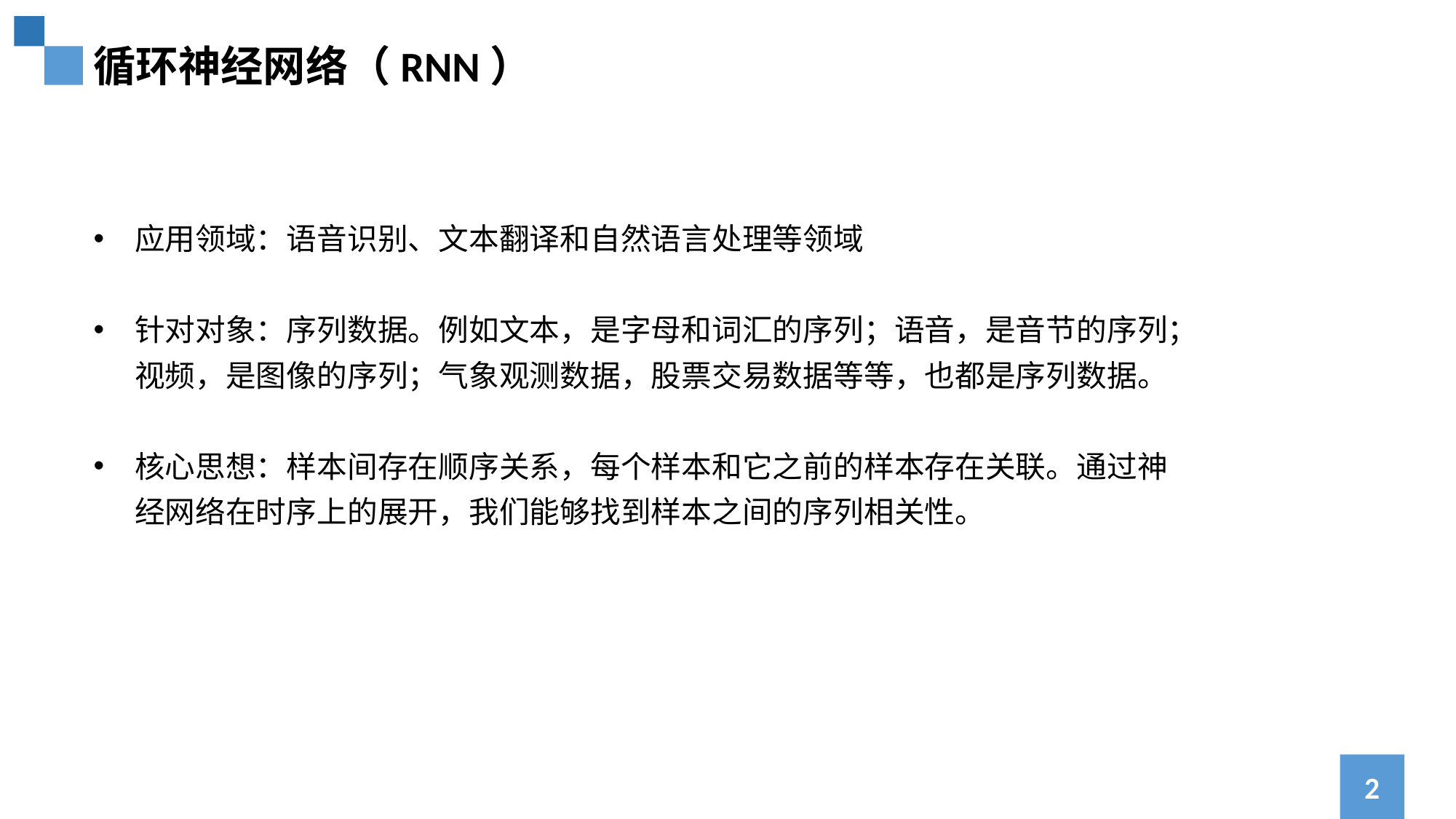

循环神经网络（RNN）

应用领域：语音识别、文本翻译和自然语言处理等领域

针对对象：序列数据。例如文本，是字母和词汇的序列；语音，是音节的序列；视频，是图像的序列；气象观测数据，股票交易数据等等，也都是序列数据。

核心思想：样本间存在顺序关系，每个样本和它之前的样本存在关联。通过神经网络在时序上的展开，我们能够找到样本之间的序列相关性。

2